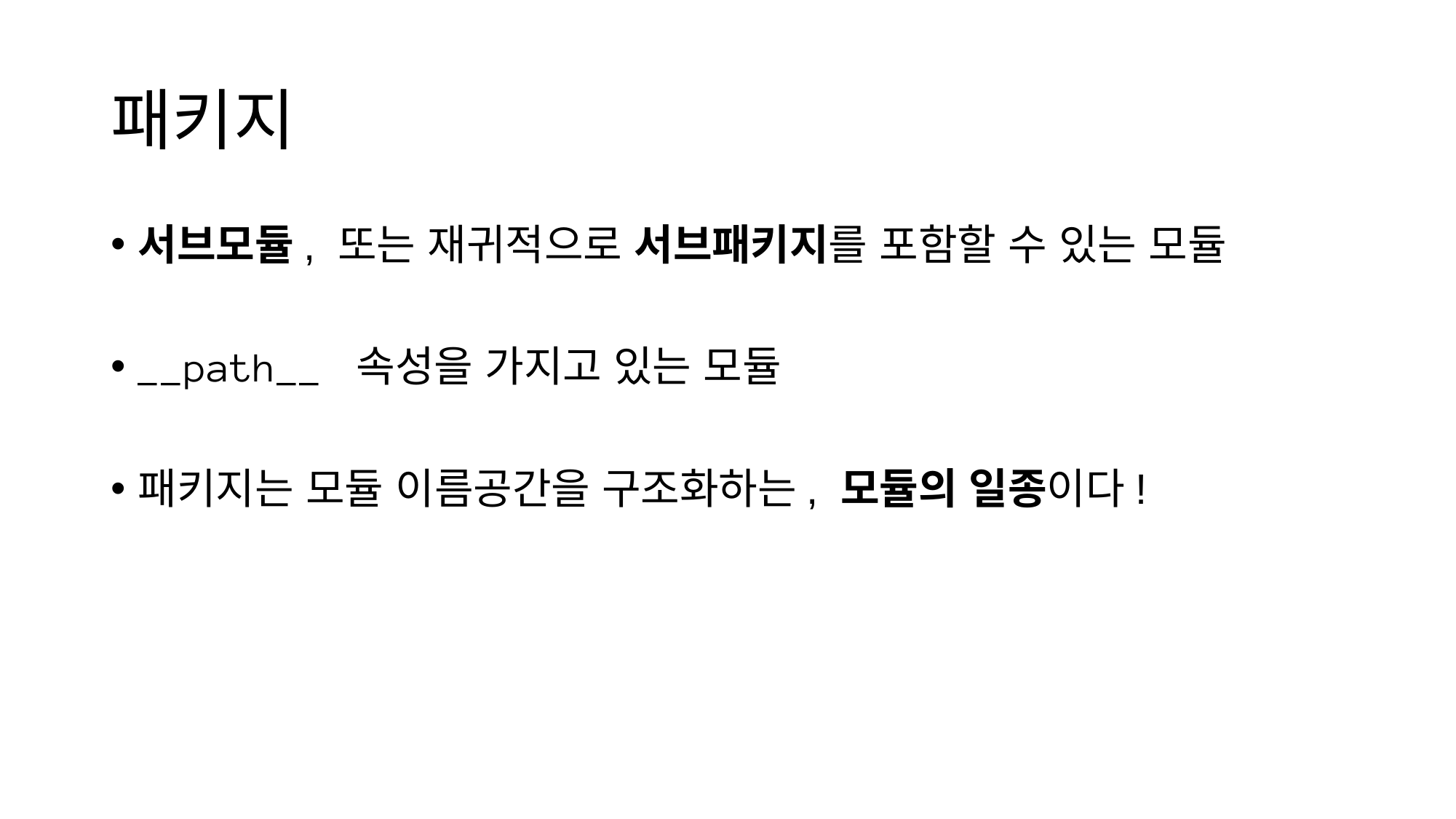

# 패키지
서브모듈, 또는 재귀적으로 서브패키지를 포함할 수 있는 모듈

__path__ 속성을 가지고 있는 모듈

패키지는 모듈 이름공간을 구조화하는, 모듈의 일종이다!